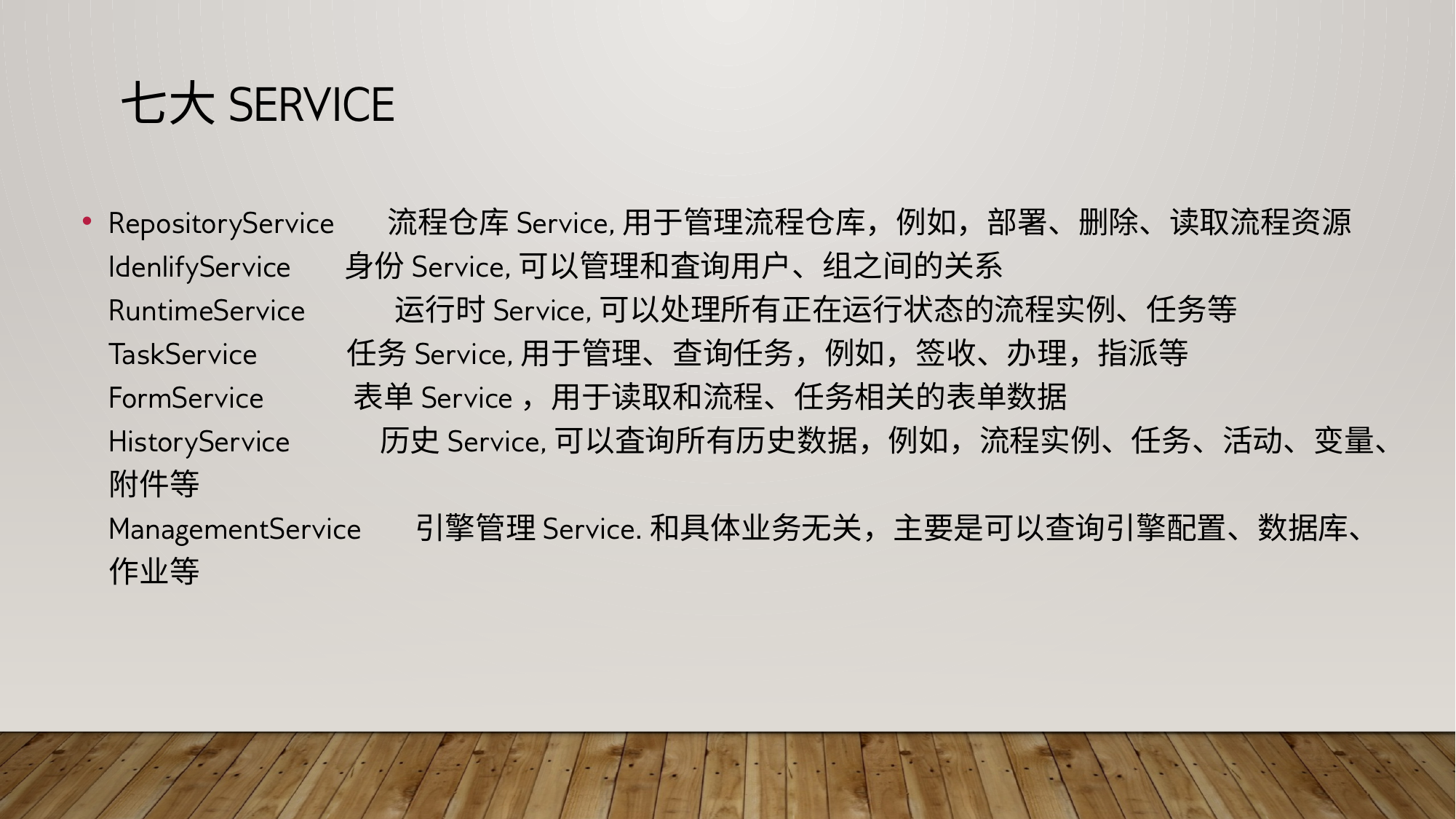

# 七大service
RepositoryService     流程仓库Service,用于管理流程仓库，例如，部署、删除、读取流程资源  
IdenlifyService     身份Service,可以管理和査询用户、组之间的关系  
RuntimeService         运行时Service,可以处理所有正在运行状态的流程实例、任务等  
TaskService         任务Service,用于管理、查询任务，例如，签收、办理，指派等  
FormService         表单Service，用于读取和流程、任务相关的表单数据  
HistoryService         历史Service,可以査询所有历史数据，例如，流程实例、任务、活动、变量、附件等  
ManagementService     引擎管理Service.和具体业务无关，主要是可以查询引擎配置、数据库、作业等